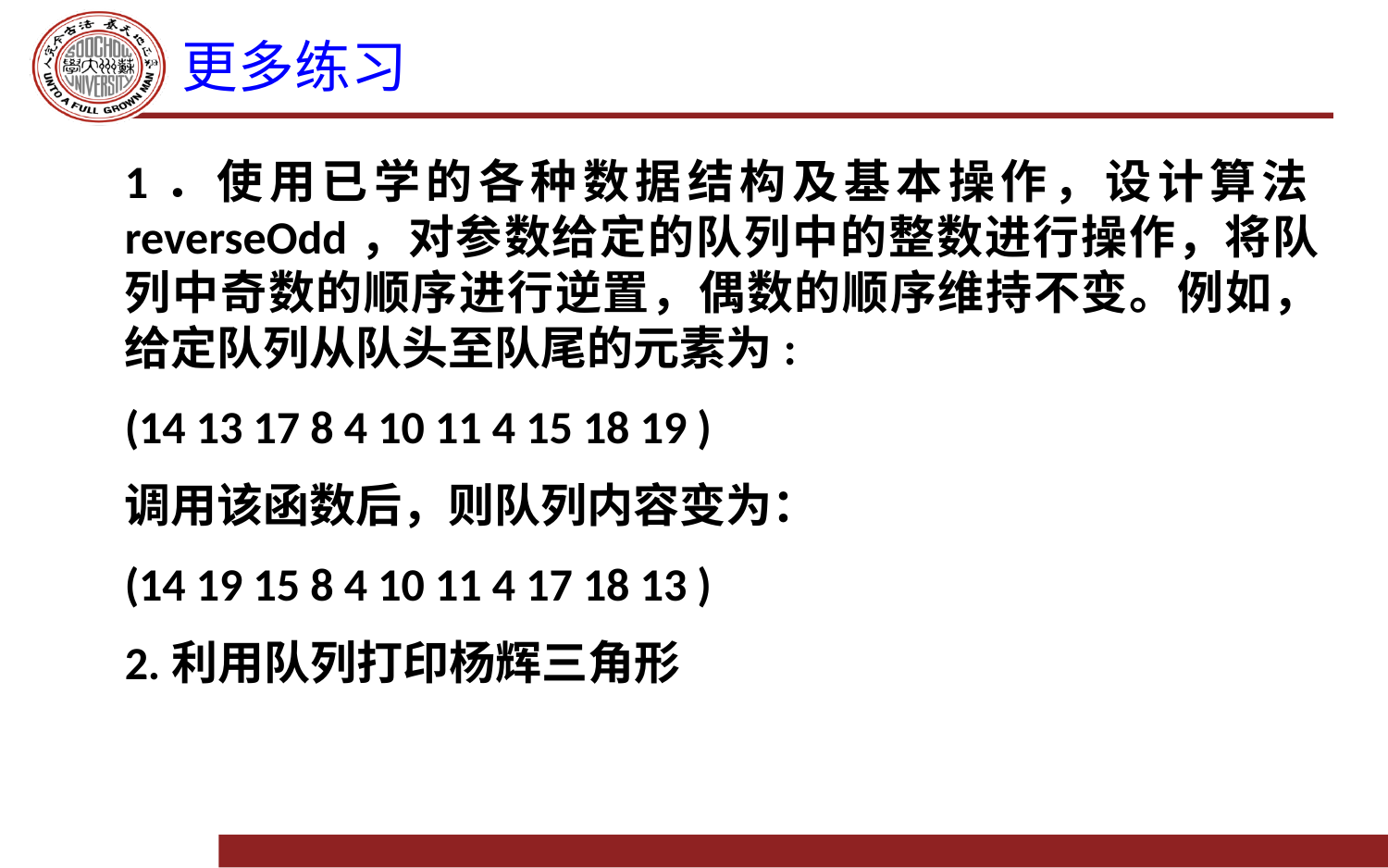

# 更多练习
1．使用已学的各种数据结构及基本操作，设计算法reverseOdd，对参数给定的队列中的整数进行操作，将队列中奇数的顺序进行逆置，偶数的顺序维持不变。例如，给定队列从队头至队尾的元素为:
(14 13 17 8 4 10 11 4 15 18 19 )
调用该函数后，则队列内容变为：
(14 19 15 8 4 10 11 4 17 18 13 )
2.利用队列打印杨辉三角形